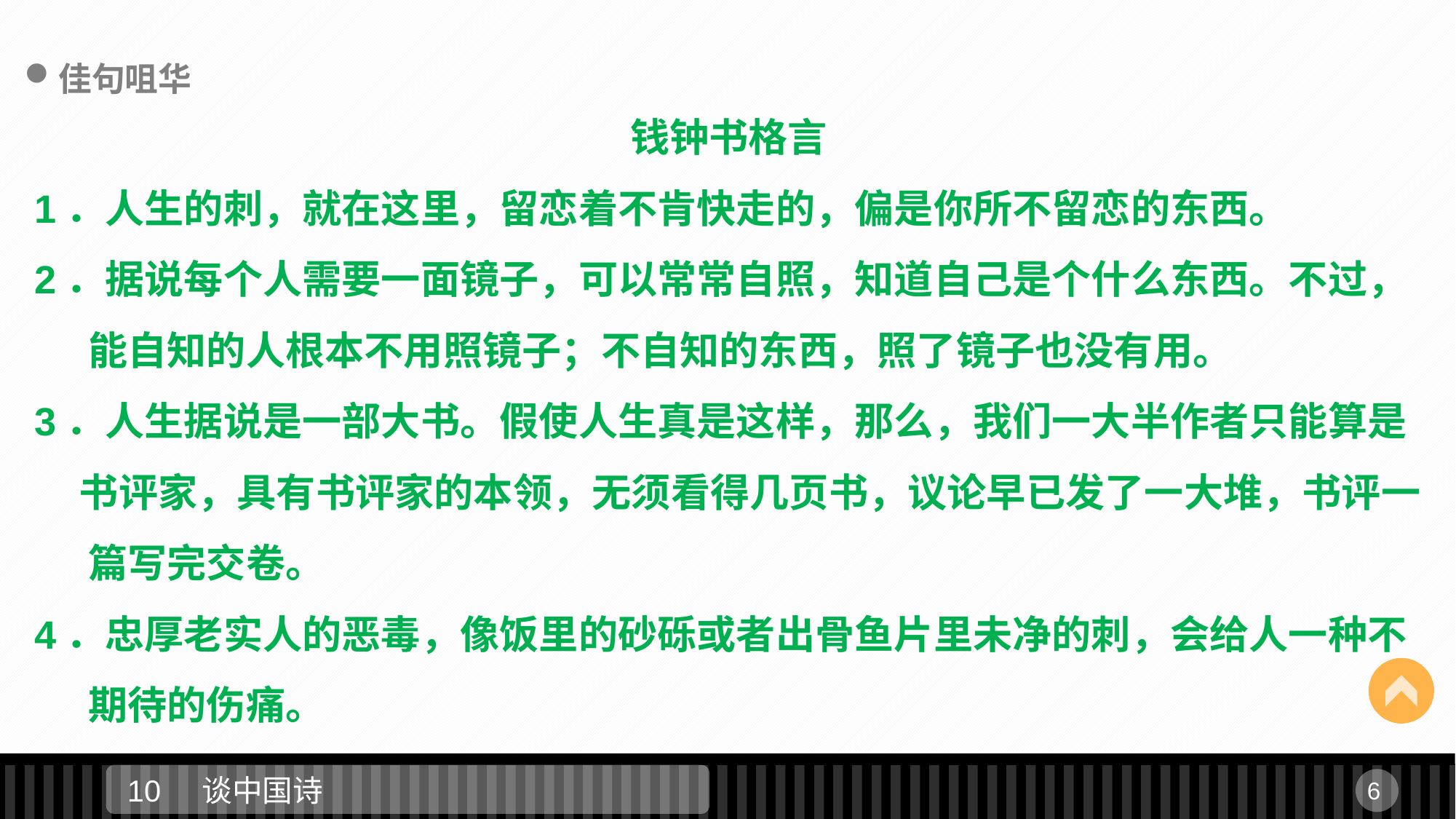

佳句咀华
钱钟书格言
1．人生的刺，就在这里，留恋着不肯快走的，偏是你所不留恋的东西。
2．据说每个人需要一面镜子，可以常常自照，知道自己是个什么东西。不过，
     能自知的人根本不用照镜子；不自知的东西，照了镜子也没有用。
3．人生据说是一部大书。假使人生真是这样，那么，我们一大半作者只能算是
    书评家，具有书评家的本领，无须看得几页书，议论早已发了一大堆，书评一
     篇写完交卷。
4．忠厚老实人的恶毒，像饭里的砂砾或者出骨鱼片里未净的刺，会给人一种不
     期待的伤痛。